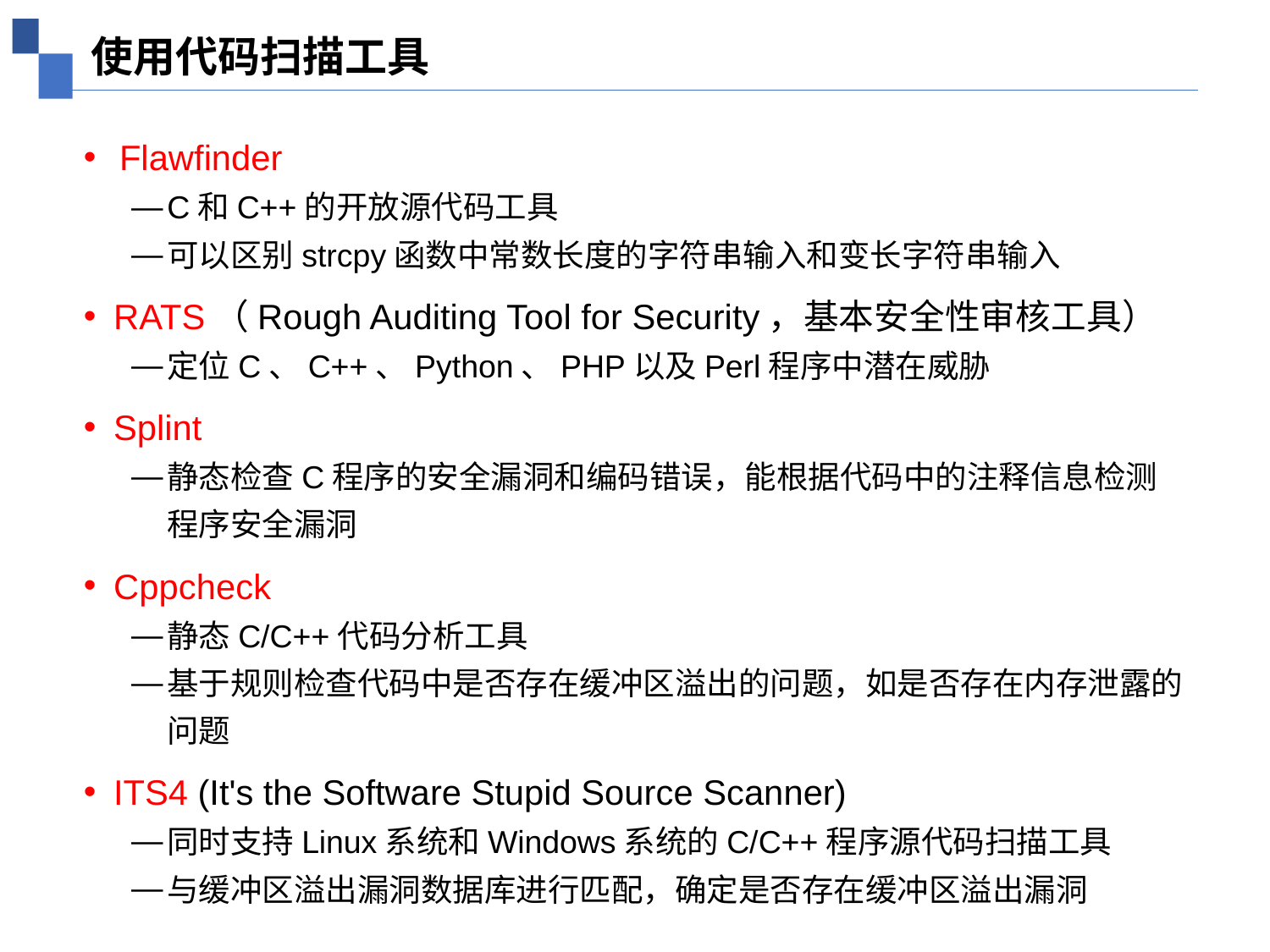

使用代码扫描工具
Flawfinder
C和C++的开放源代码工具
可以区别strcpy函数中常数长度的字符串输入和变长字符串输入
RATS（Rough Auditing Tool for Security，基本安全性审核工具）
定位C、C++、Python、PHP以及Perl程序中潜在威胁
Splint
静态检查C程序的安全漏洞和编码错误，能根据代码中的注释信息检测程序安全漏洞
Cppcheck
静态C/C++代码分析工具
基于规则检查代码中是否存在缓冲区溢出的问题，如是否存在内存泄露的问题
ITS4 (It's the Software Stupid Source Scanner)
同时支持Linux系统和Windows系统的C/C++程序源代码扫描工具
与缓冲区溢出漏洞数据库进行匹配，确定是否存在缓冲区溢出漏洞
23